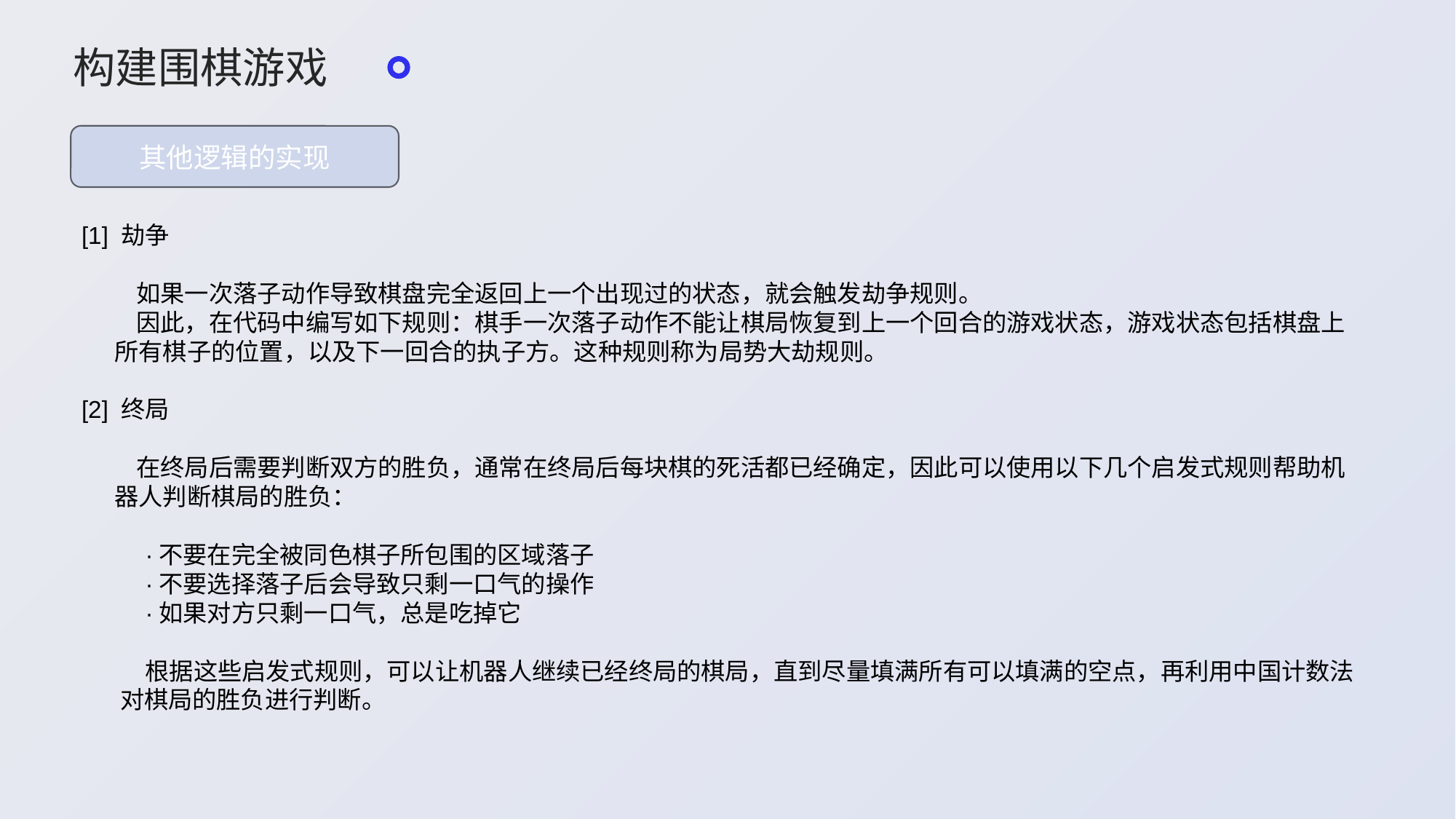

构建围棋游戏

其他逻辑的实现
[1] 劫争

         如果一次落子动作导致棋盘完全返回上一个出现过的状态，就会触发劫争规则。
         因此，在代码中编写如下规则：棋手一次落子动作不能让棋局恢复到上一个回合的游戏状态，游戏状态包括棋盘上
     所有棋子的位置，以及下一回合的执子方。这种规则称为局势大劫规则。

[2] 终局

         在终局后需要判断双方的胜负，通常在终局后每块棋的死活都已经确定，因此可以使用以下几个启发式规则帮助机
     器人判断棋局的胜负：

	·不要在完全被同色棋子所包围的区域落子
	·不要选择落子后会导致只剩一口气的操作
	·如果对方只剩一口气，总是吃掉它

	根据这些启发式规则，可以让机器人继续已经终局的棋局，直到尽量填满所有可以填满的空点，再利用中国计数法
      对棋局的胜负进行判断。